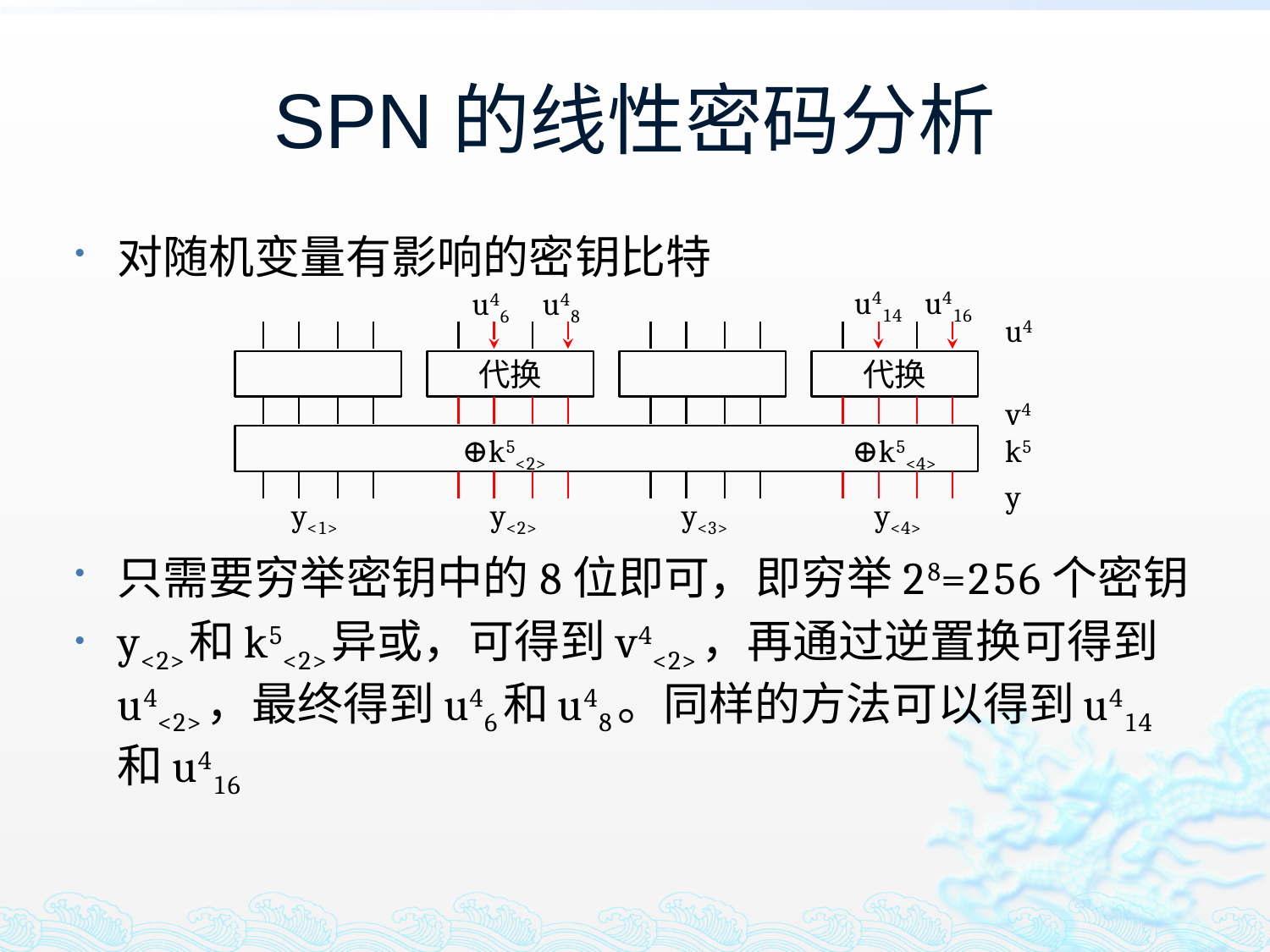

# SPN的线性密码分析
对随机变量有影响的密钥比特

只需要穷举密钥中的8位即可，即穷举28=256个密钥
y<2>和k5<2>异或，可得到v4<2>，再通过逆置换可得到u4<2>，最终得到u46和u48。同样的方法可以得到u414和u416
u414
u416
u46
u48
u4

代换

代换
v4
k5

⊕k5<2>
⊕k5<4>
y
y<1>
y<2>
y<3>
y<4>